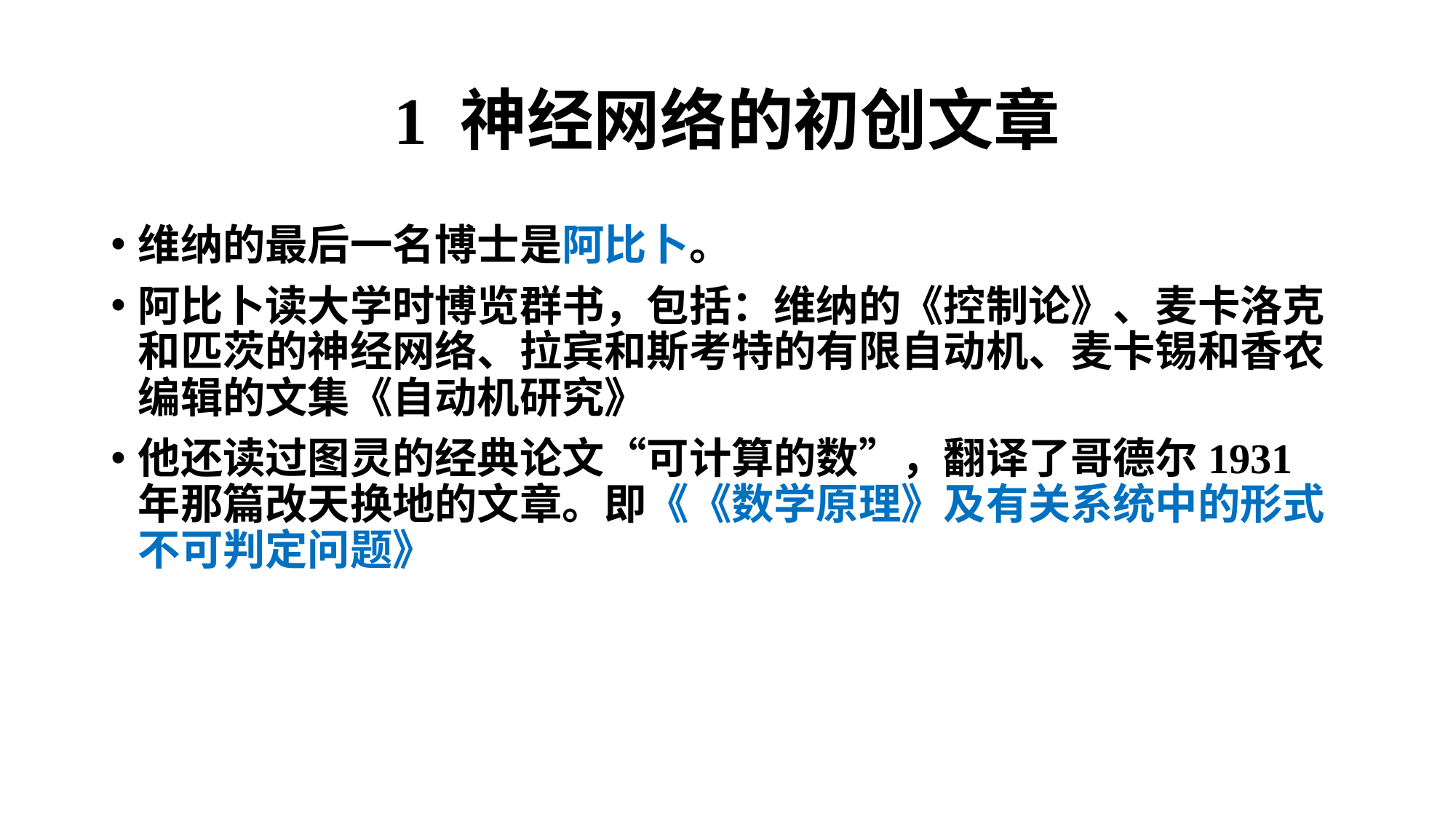

# 1 神经网络的初创文章
维纳的最后一名博士是阿比卜。
阿比卜读大学时博览群书，包括：维纳的《控制论》、麦卡洛克和匹茨的神经网络、拉宾和斯考特的有限自动机、麦卡锡和香农编辑的文集《自动机研究》
他还读过图灵的经典论文“可计算的数”，翻译了哥德尔1931年那篇改天换地的文章。即《《数学原理》及有关系统中的形式不可判定问题》